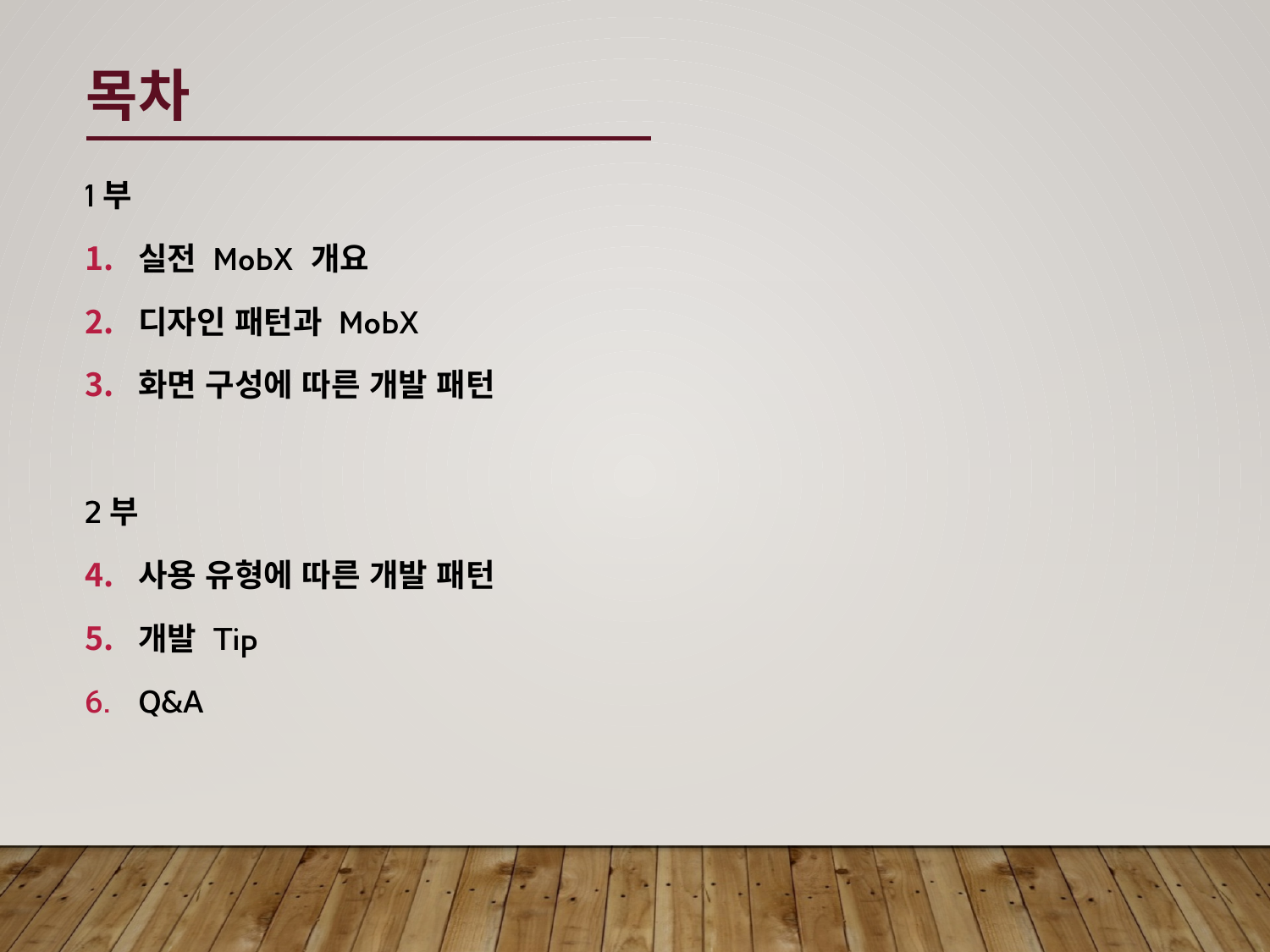

# 목차
1부
실전 MobX 개요
디자인 패턴과 MobX
화면 구성에 따른 개발 패턴

2부
사용 유형에 따른 개발 패턴
개발 Tip
Q&A